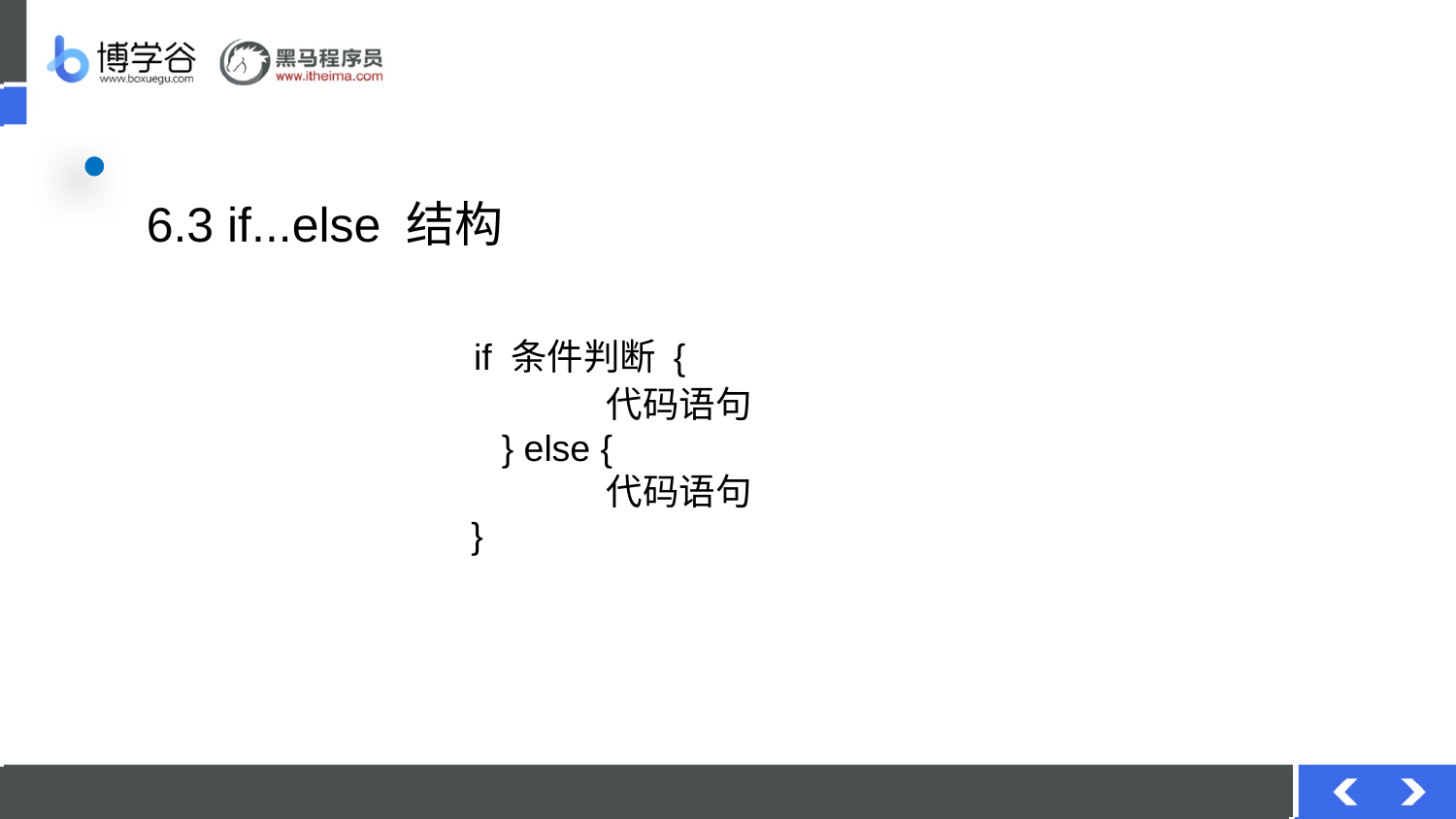

# 6.3 if...else 结构
 if 条件判断 {
	代码语句
    } else {
	代码语句
 }